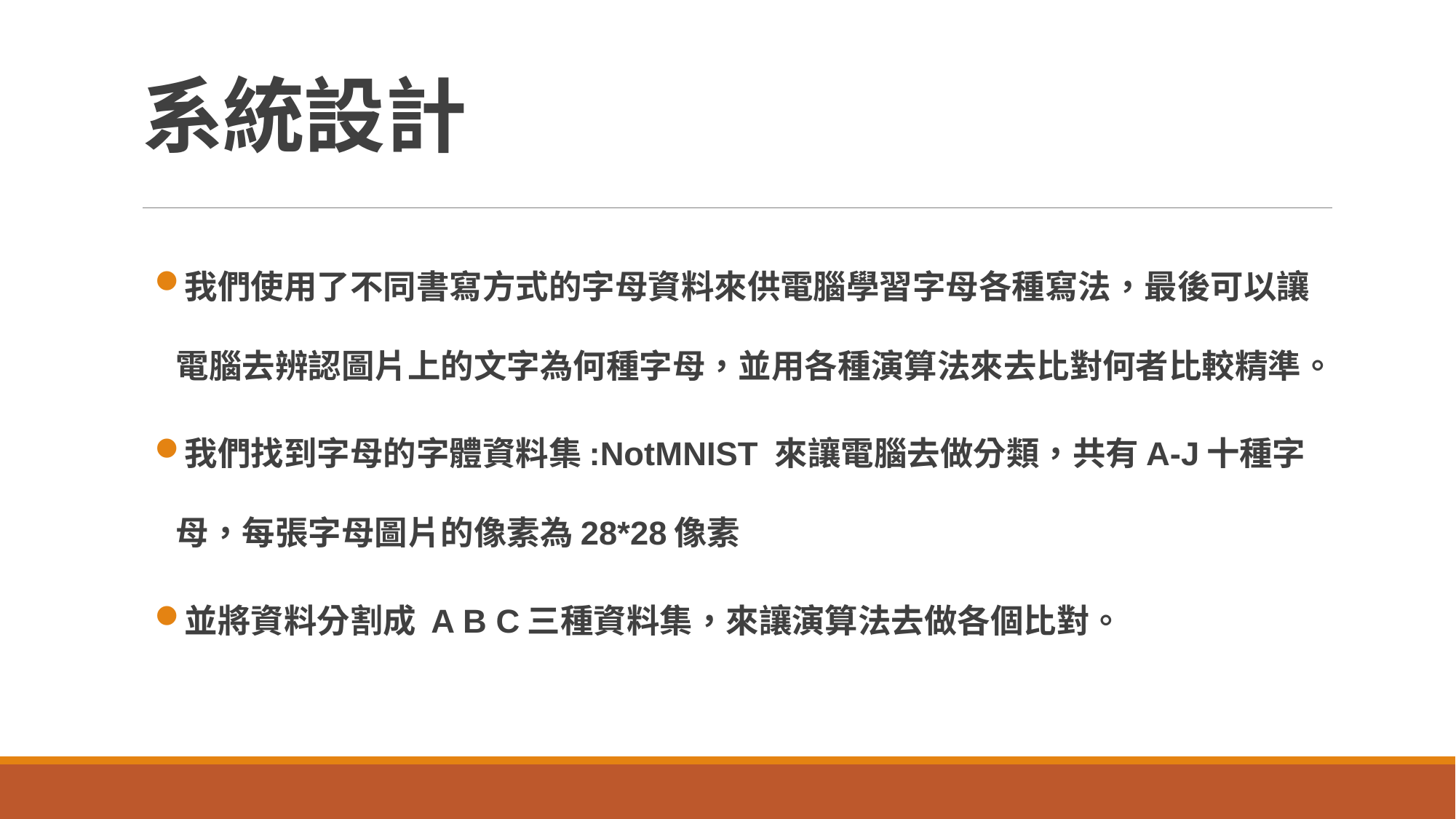

# 系統設計
我們使用了不同書寫方式的字母資料來供電腦學習字母各種寫法，最後可以讓電腦去辨認圖片上的文字為何種字母，並用各種演算法來去比對何者比較精準。
我們找到字母的字體資料集:NotMNIST 來讓電腦去做分類，共有A-J十種字母，每張字母圖片的像素為28*28像素
並將資料分割成 A B C三種資料集，來讓演算法去做各個比對。